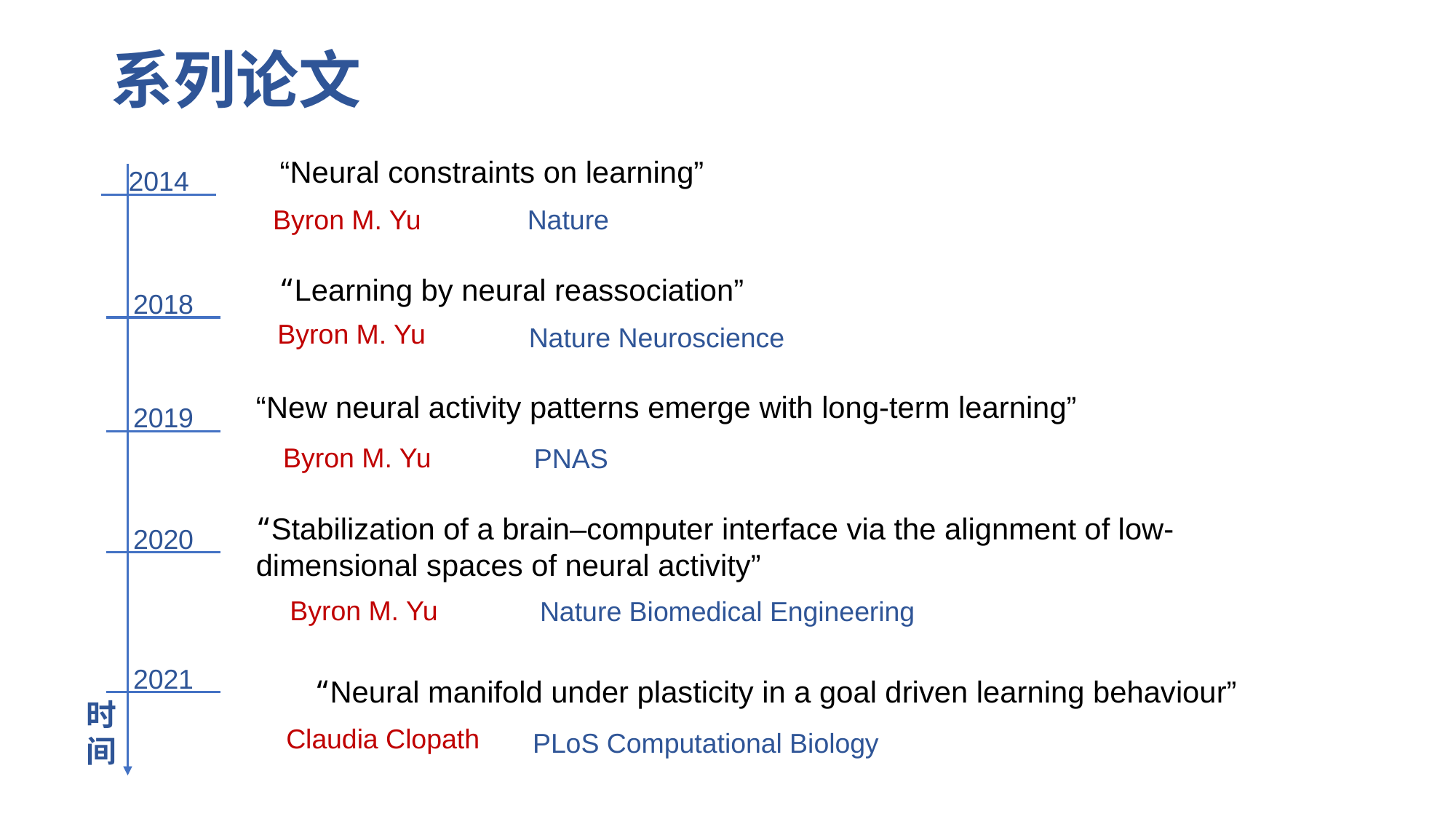

# 系列论文
“Neural constraints on learning”
﻿Byron M. Yu
Nature
2014
“﻿Learning by neural reassociation”
﻿Byron M. Yu
Nature Neuroscience
2018
“New neural activity patterns emerge with long-term learning”
﻿Byron M. Yu
PNAS
2019
“﻿Stabilization of a brain–computer interface via the alignment of low-dimensional spaces of neural activity”
﻿Byron M. Yu
Nature Biomedical Engineering
2020
2021
“﻿Neural manifold under plasticity in a goal driven learning behaviour”
﻿Claudia Clopath
PLoS Computational Biology
时
间